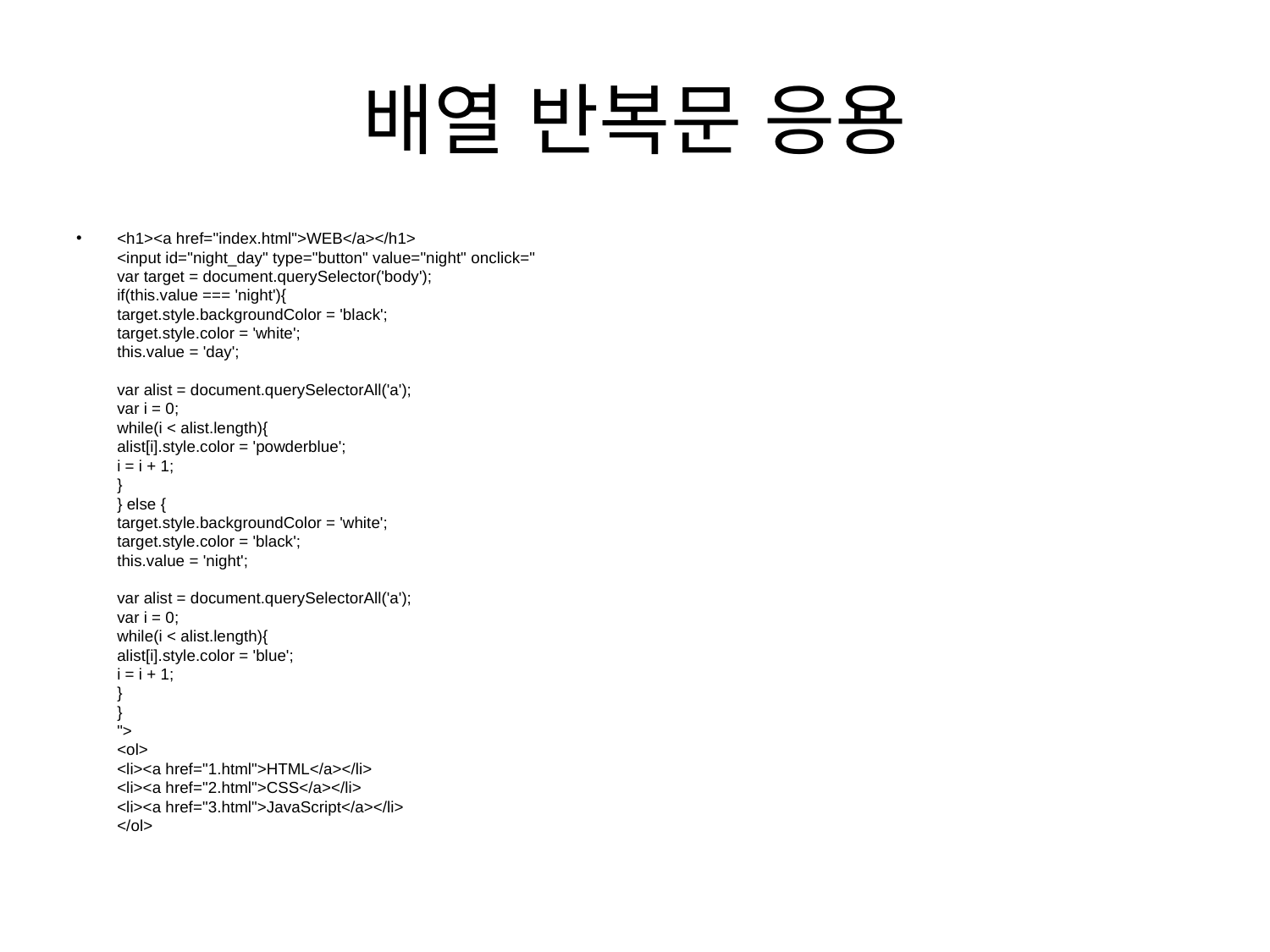

# 배열 반복문 응용
<h1><a href="index.html">WEB</a></h1>
<input id="night_day" type="button" value="night" onclick="
var target = document.querySelector('body');
if(this.value === 'night'){
target.style.backgroundColor = 'black';
target.style.color = 'white';
this.value = 'day';
var alist = document.querySelectorAll('a');
var i = 0;
while(i < alist.length){
alist[i].style.color = 'powderblue';
i = i + 1;
}
} else {
target.style.backgroundColor = 'white';
target.style.color = 'black';
this.value = 'night';
var alist = document.querySelectorAll('a');
var i = 0;
while(i < alist.length){
alist[i].style.color = 'blue';
i = i + 1;
}
}
">
<ol>
<li><a href="1.html">HTML</a></li>
<li><a href="2.html">CSS</a></li>
<li><a href="3.html">JavaScript</a></li>
</ol>